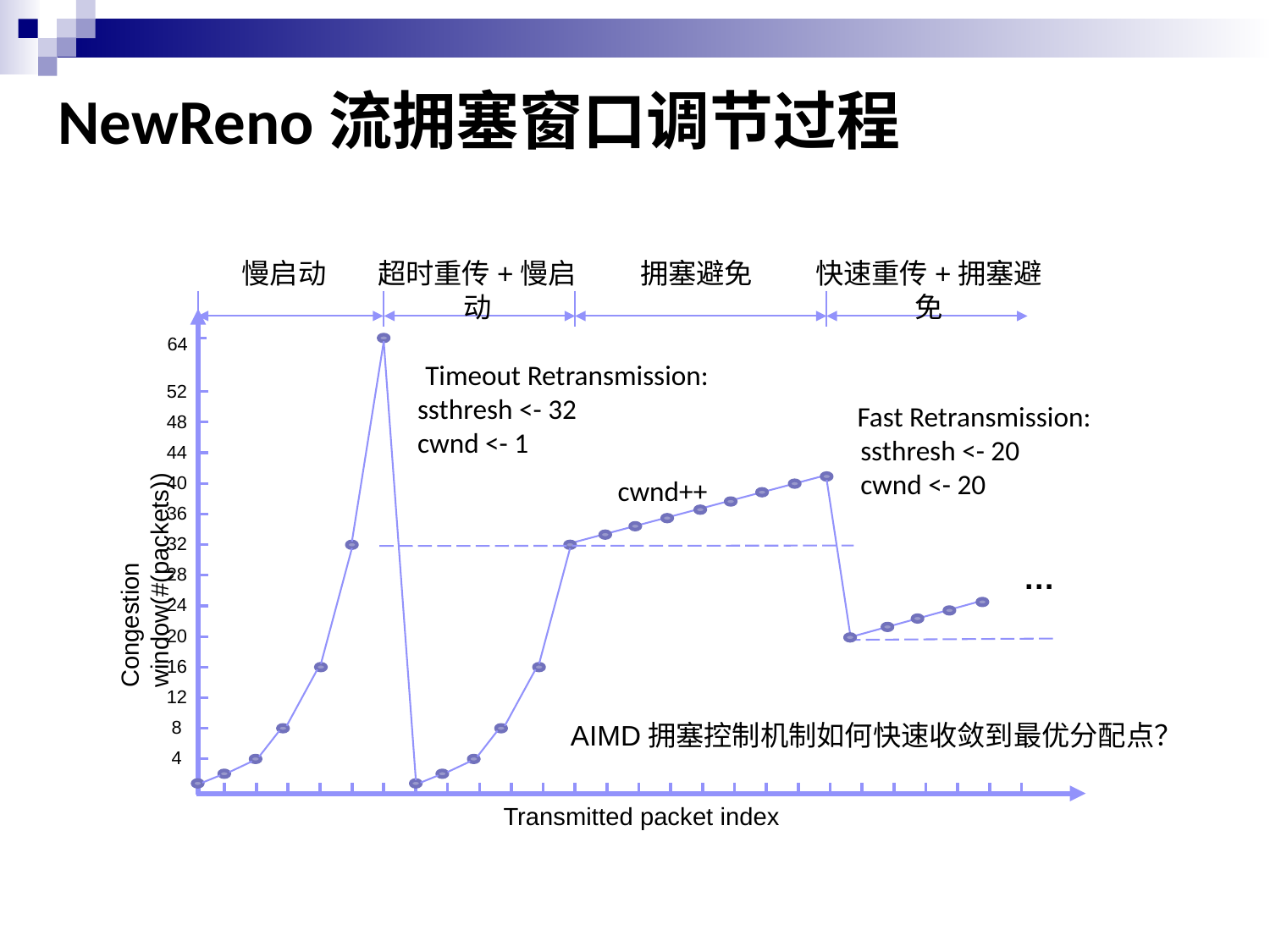

# NewReno流拥塞窗口调节过程
慢启动
超时重传+慢启动
拥塞避免
快速重传+拥塞避免
64

Congestion window(#(packets))
Timeout Retransmission:
     ssthresh <- 32
     cwnd <- 1
52

48

44

40

36

32

28

24

20

16

12

 8

 4
Fast Retransmission:
     ssthresh <- 20
     cwnd <- 20
cwnd++

…

AIMD拥塞控制机制如何快速收敛到最优分配点？

Transmitted packet index
17